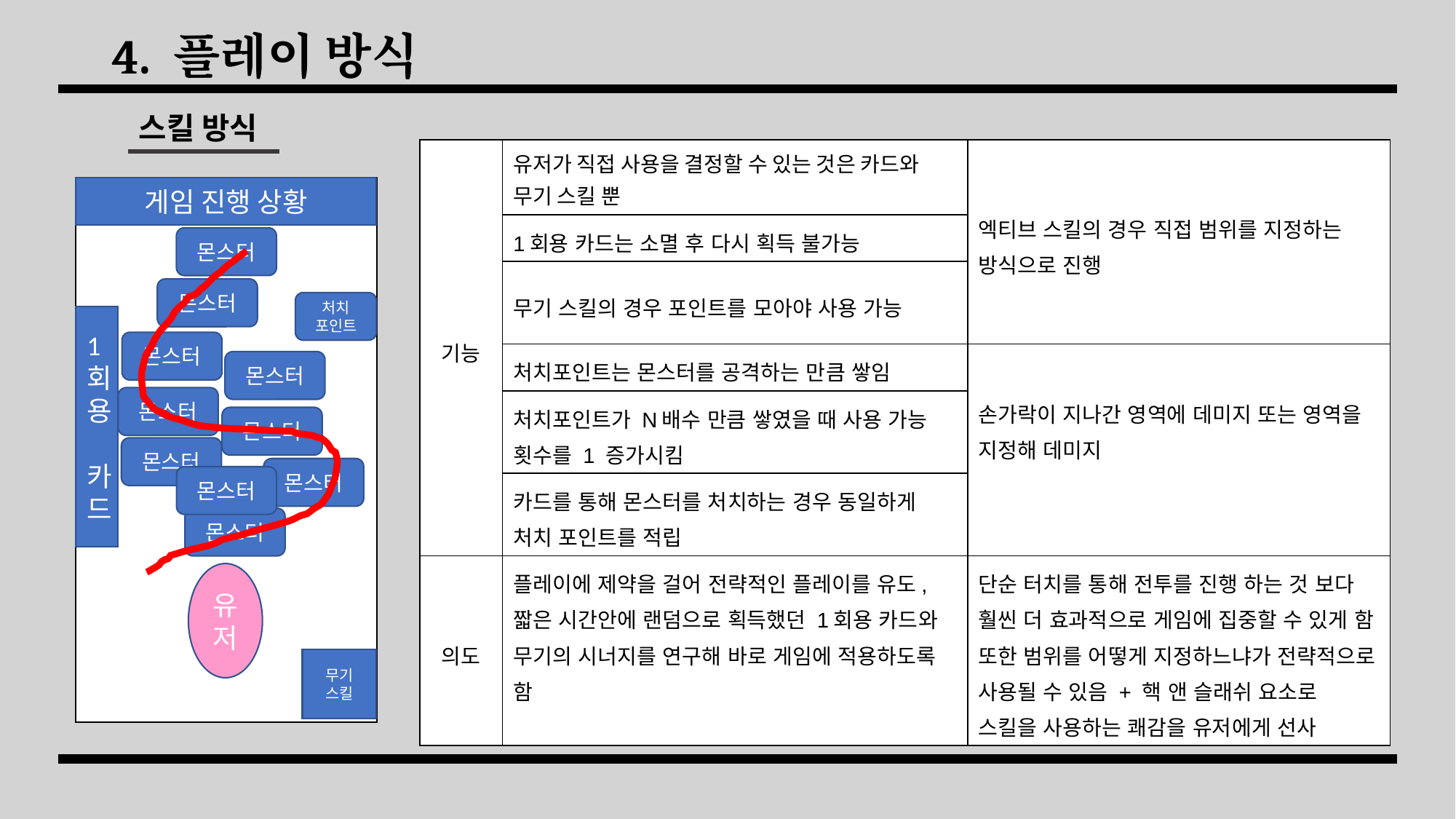

# 4. 플레이 방식
스킬 방식
| 기능 | 유저가 직접 사용을 결정할 수 있는 것은 카드와 무기 스킬 뿐 | 엑티브 스킬의 경우 직접 범위를 지정하는 방식으로 진행 |
| --- | --- | --- |
|  | 1회용 카드는 소멸 후 다시 획득 불가능 |  |
|  | 무기 스킬의 경우 포인트를 모아야 사용 가능 |  |
|  | 처치포인트는 몬스터를 공격하는 만큼 쌓임 | 손가락이 지나간 영역에 데미지 또는 영역을 지정해 데미지 |
|  | 처치포인트가 N배수 만큼 쌓였을 때 사용 가능 횟수를 1 증가시킴 |  |
|  | 카드를 통해 몬스터를 처치하는 경우 동일하게 처치 포인트를 적립 |  |
| 의도 | 플레이에 제약을 걸어 전략적인 플레이를 유도, 짧은 시간안에 랜덤으로 획득했던 1회용 카드와 무기의 시너지를 연구해 바로 게임에 적용하도록 함 | 단순 터치를 통해 전투를 진행 하는 것 보다 훨씬 더 효과적으로 게임에 집중할 수 있게 함 또한 범위를 어떻게 지정하느냐가 전략적으로 사용될 수 있음 + 핵 앤 슬래쉬 요소로 스킬을 사용하는 쾌감을 유저에게 선사 |

유저
게임 진행 상황
몬스터

몬스터
처치
포인트
1회용 카드
몬스터
몬스터
몬스터
몬스터
몬스터
몬스터
몬스터
몬스터
무기
스킬